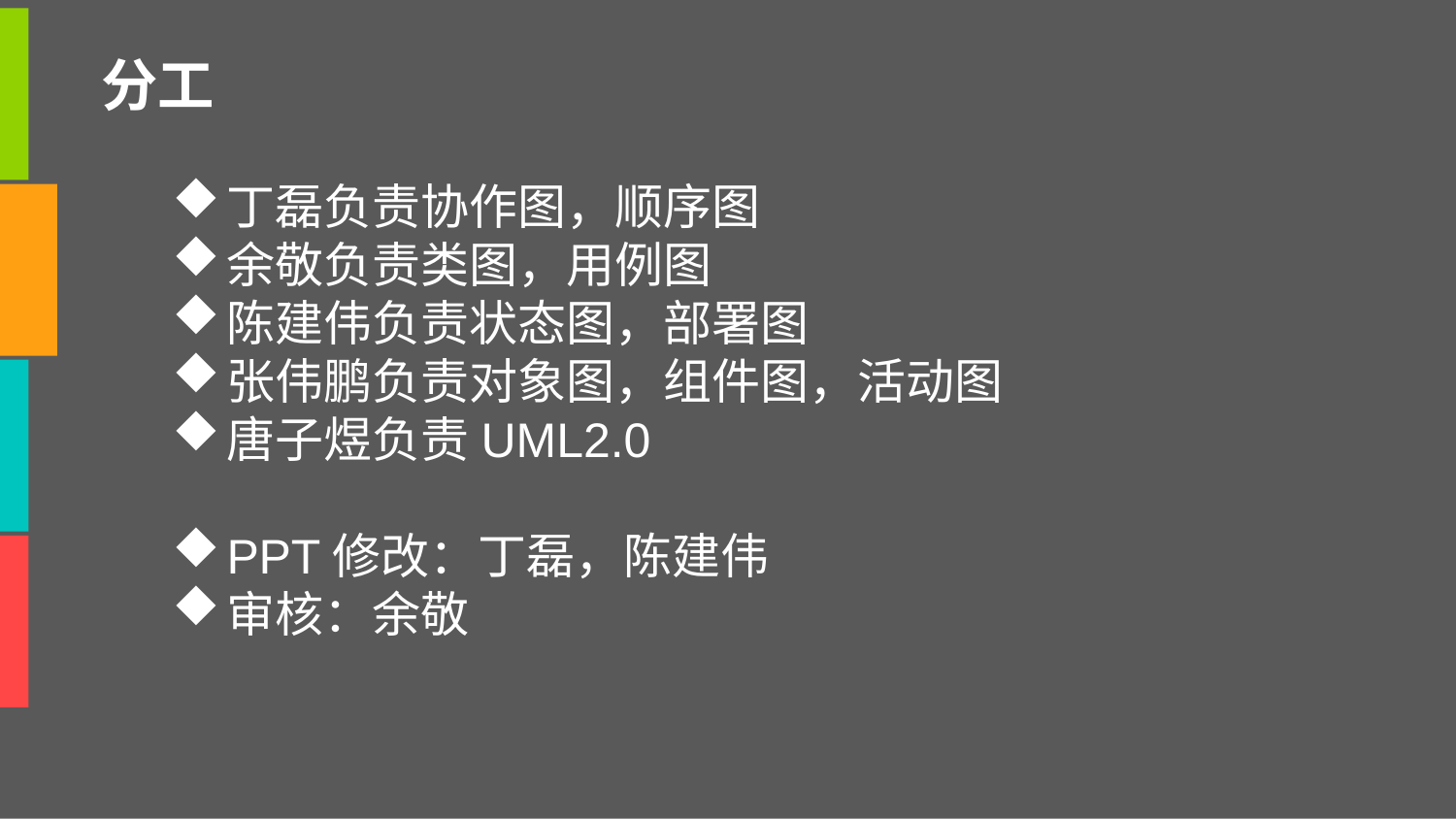

分工
丁磊负责协作图，顺序图
余敬负责类图，用例图
陈建伟负责状态图，部署图
张伟鹏负责对象图，组件图，活动图
唐子煜负责UML2.0

PPT修改：丁磊，陈建伟
审核：余敬